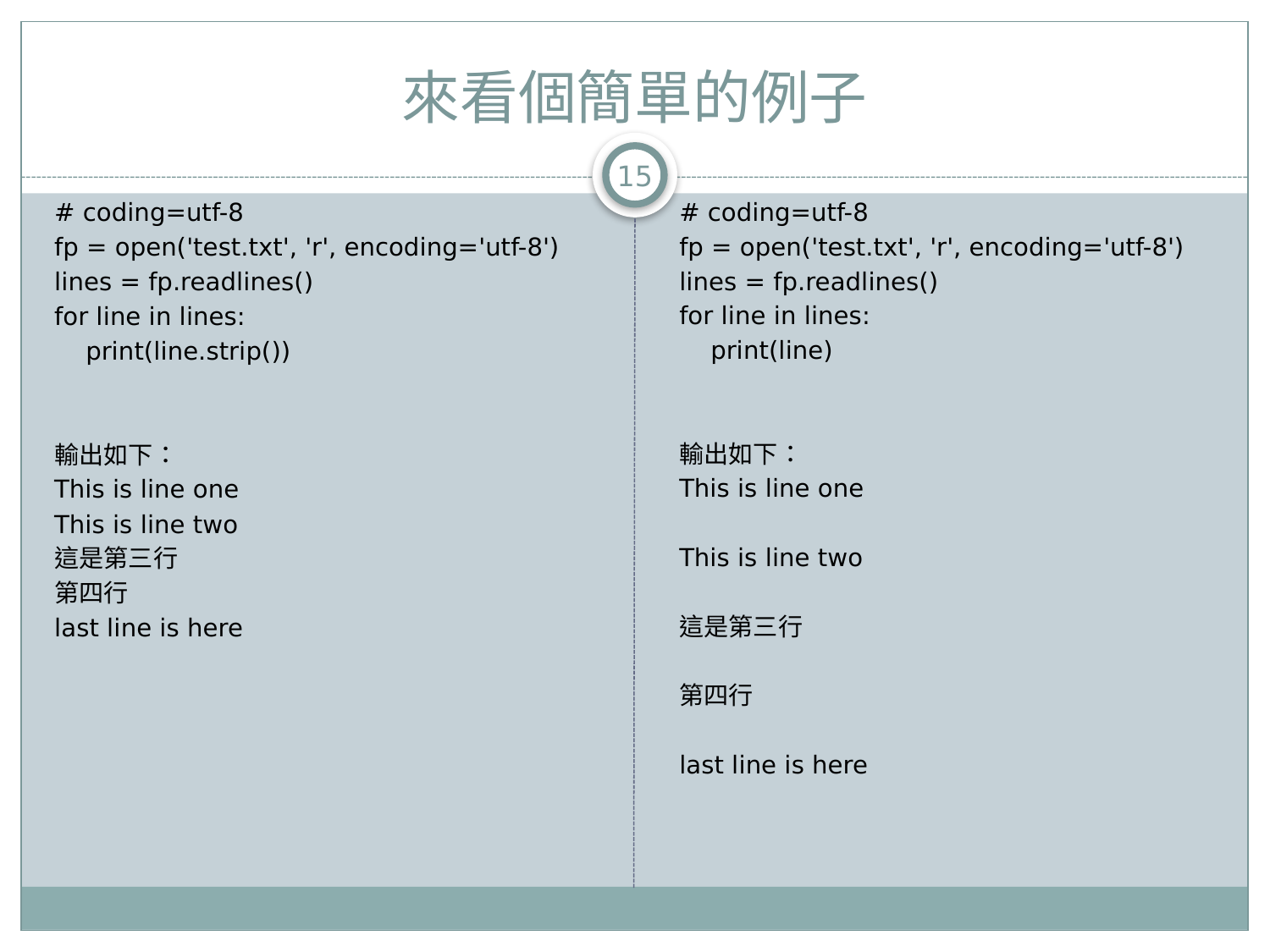

# 來看個簡單的例子
15
# coding=utf-8
fp = open('test.txt', 'r', encoding='utf-8')
lines = fp.readlines()
for line in lines:
    print(line.strip())

輸出如下：
This is line one
This is line two
這是第三行
第四行
last line is here
# coding=utf-8
fp = open('test.txt', 'r', encoding='utf-8')
lines = fp.readlines()
for line in lines:
    print(line)

輸出如下：
This is line one

This is line two

這是第三行

第四行

last line is here